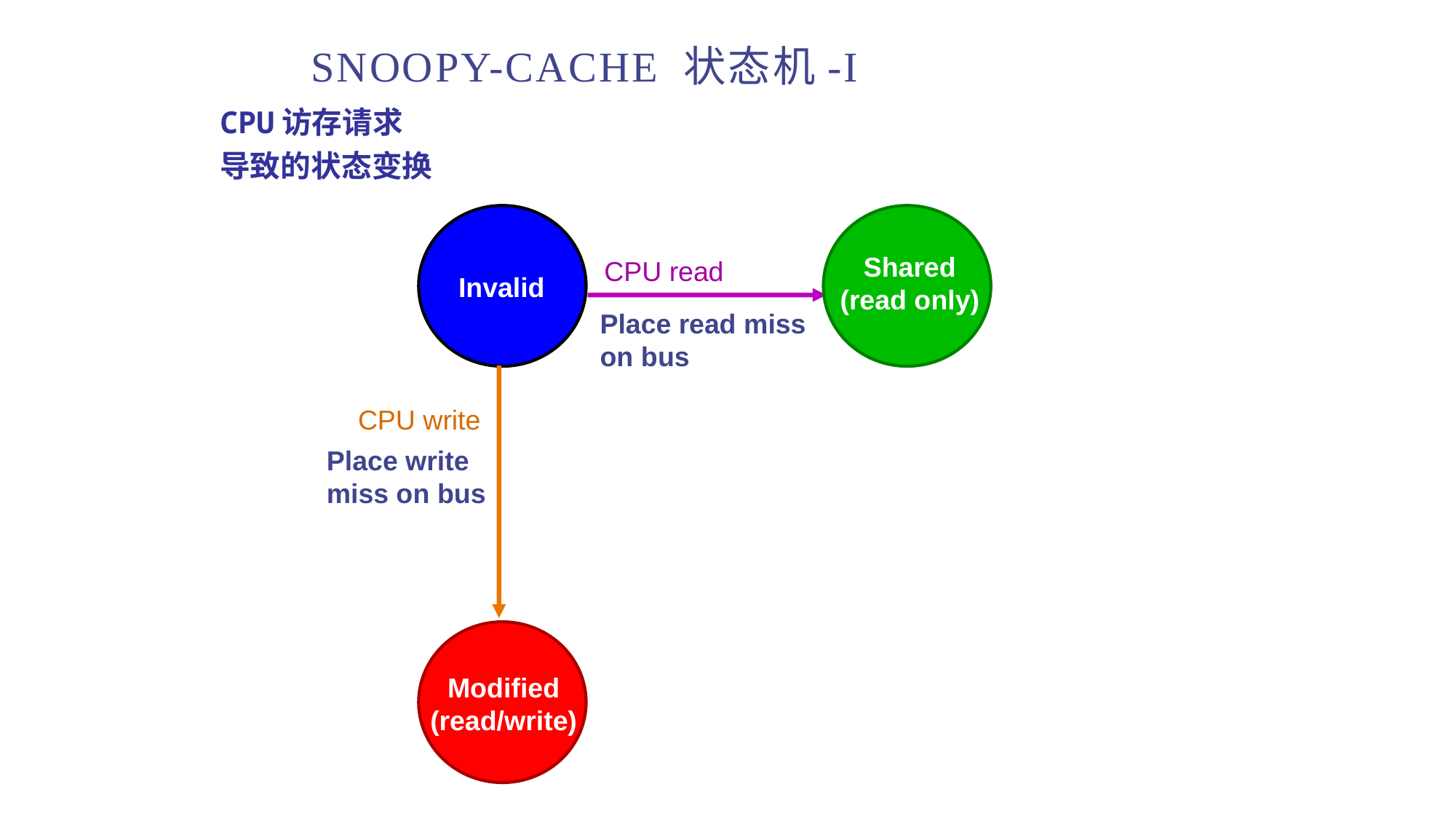

# Snoopy-Cache 状态机-I
CPU访存请求
导致的状态变换

Invalid

Shared
(read only)
CPU read

Place read miss
on bus

CPU write
Place write
miss on bus

Modified
(read/write)